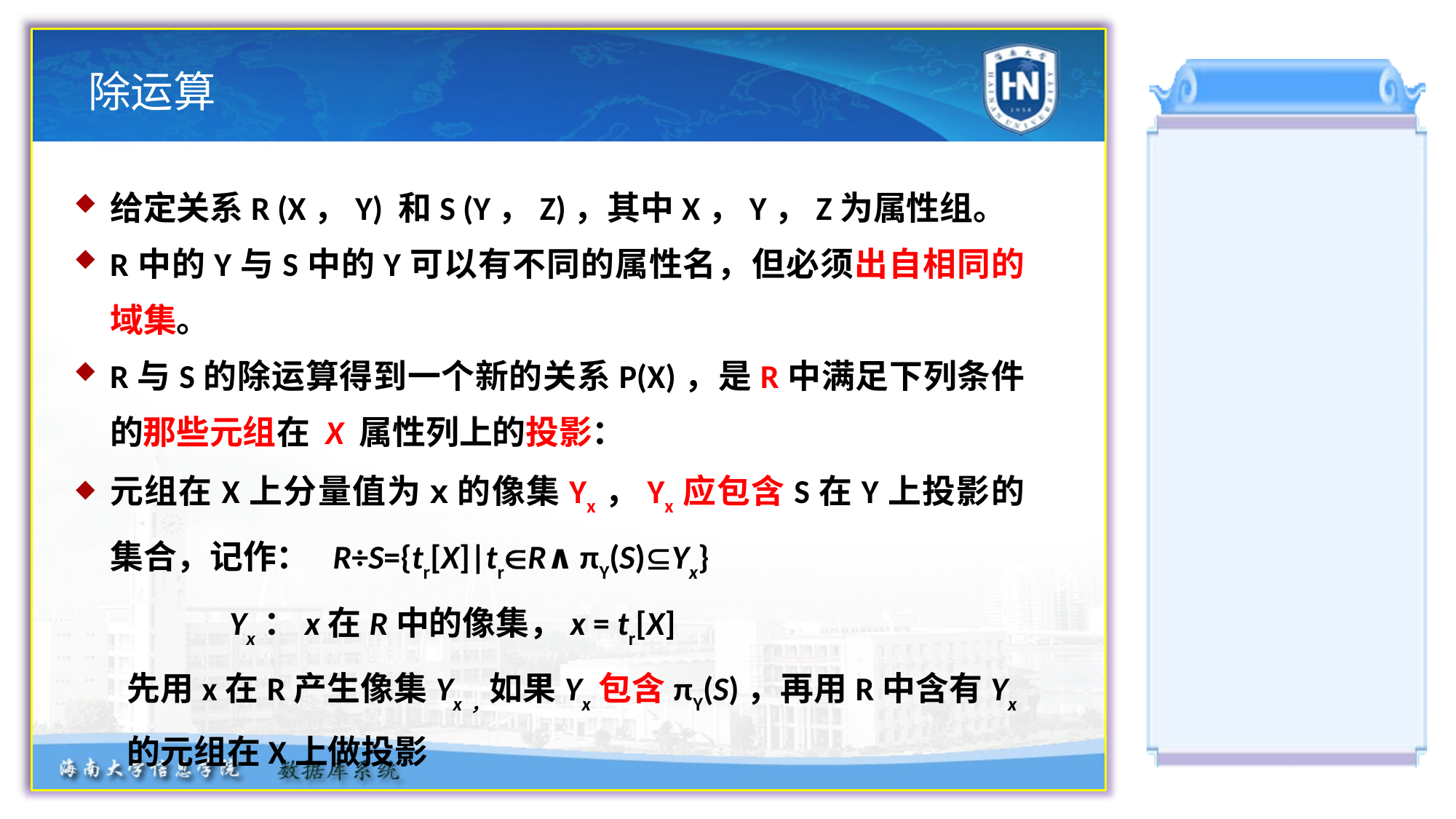

# 除运算
给定关系R (X，Y) 和S (Y，Z)，其中X，Y，Z为属性组。
R中的Y与S中的Y可以有不同的属性名，但必须出自相同的域集。
R与S的除运算得到一个新的关系P(X)，是R中满足下列条件的那些元组在 X 属性列上的投影：
元组在X上分量值为x的像集Yx，Yx应包含S在Y上投影的集合，记作：  R÷S={tr[X]|tr∈R∧πY(S)⊆Yx}
           Yx：x在R中的像集，x = tr[X]
先用x在R产生像集Yx，如果Yx包含πY(S)，再用R中含有Yx的元组在X上做投影